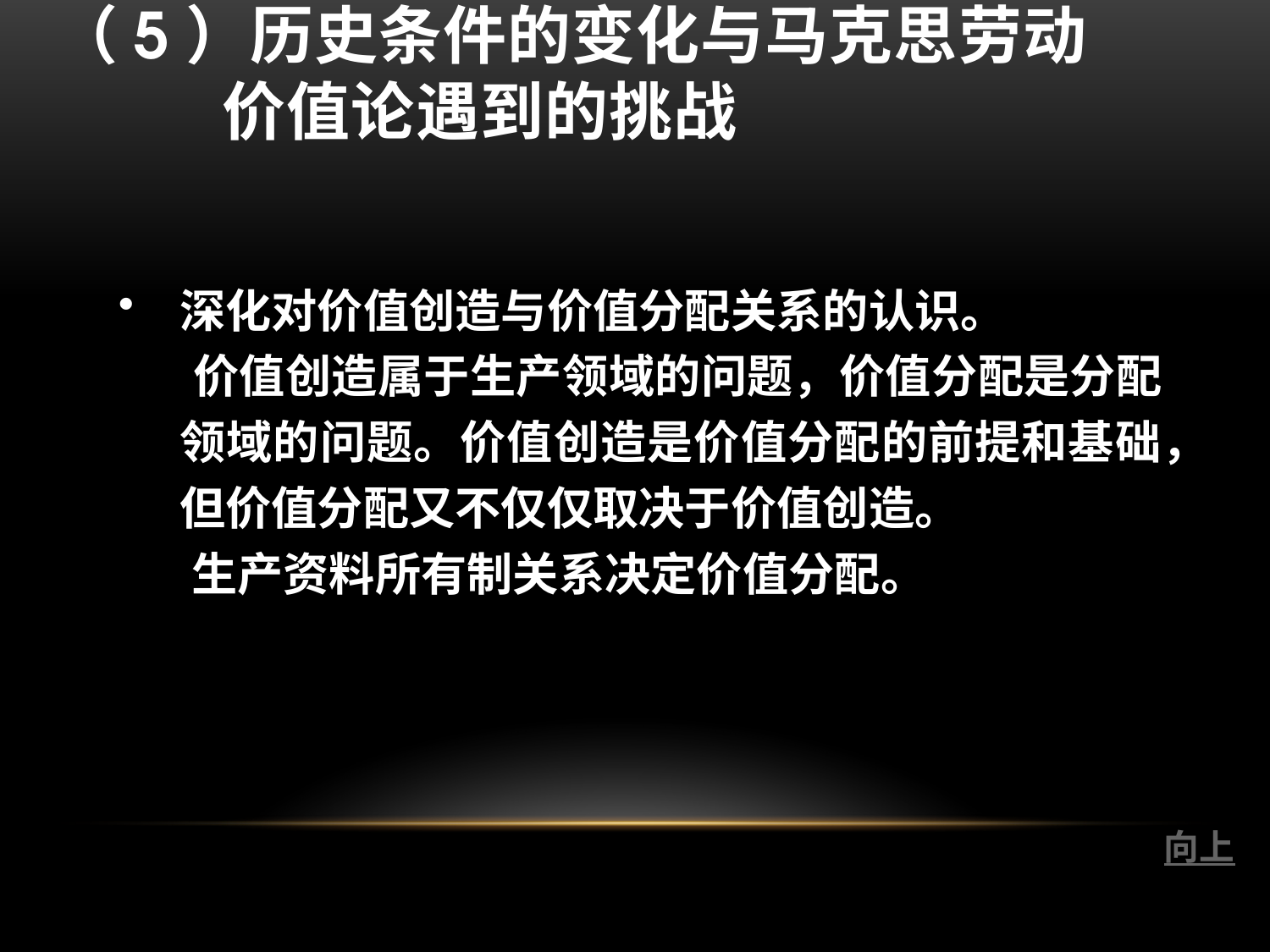

# （5）历史条件的变化与马克思劳动 价值论遇到的挑战
深化对价值创造与价值分配关系的认识。
      价值创造属于生产领域的问题，价值分配是分配领域的问题。价值创造是价值分配的前提和基础，但价值分配又不仅仅取决于价值创造。
      生产资料所有制关系决定价值分配。
向上